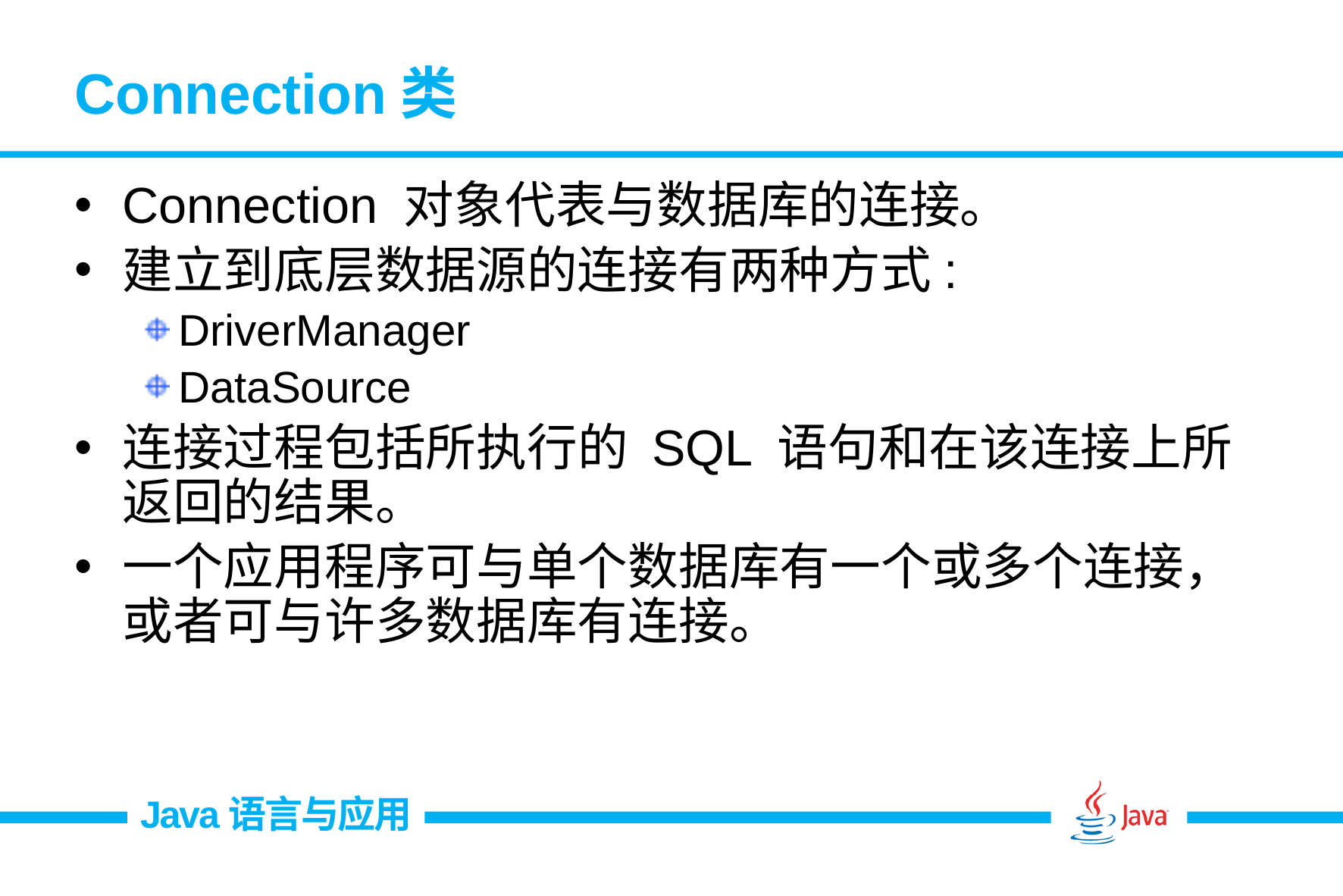

# Connection类
Connection 对象代表与数据库的连接。
建立到底层数据源的连接有两种方式:
DriverManager
DataSource
连接过程包括所执行的 SQL 语句和在该连接上所返回的结果。
一个应用程序可与单个数据库有一个或多个连接，或者可与许多数据库有连接。